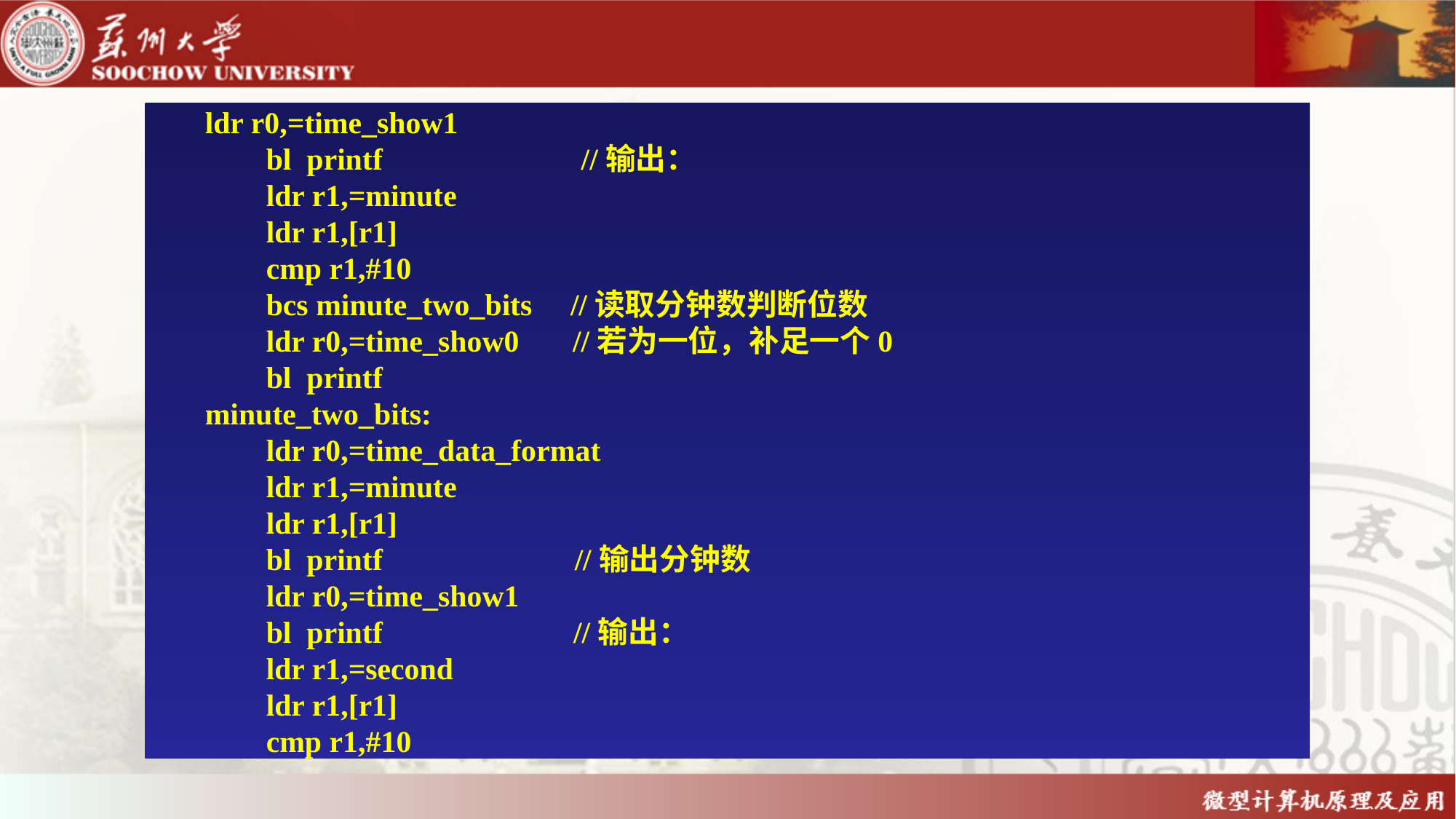

ldr r0,=time_show1
        bl  printf                          //输出：
        ldr r1,=minute
        ldr r1,[r1]
        cmp r1,#10
        bcs minute_two_bits     //读取分钟数判断位数
        ldr r0,=time_show0       //若为一位，补足一个0
        bl  printf
minute_two_bits:
        ldr r0,=time_data_format
        ldr r1,=minute
        ldr r1,[r1]
        bl  printf	                        //输出分钟数
        ldr r0,=time_show1
        bl  printf                         //输出：
        ldr r1,=second
        ldr r1,[r1]
        cmp r1,#10